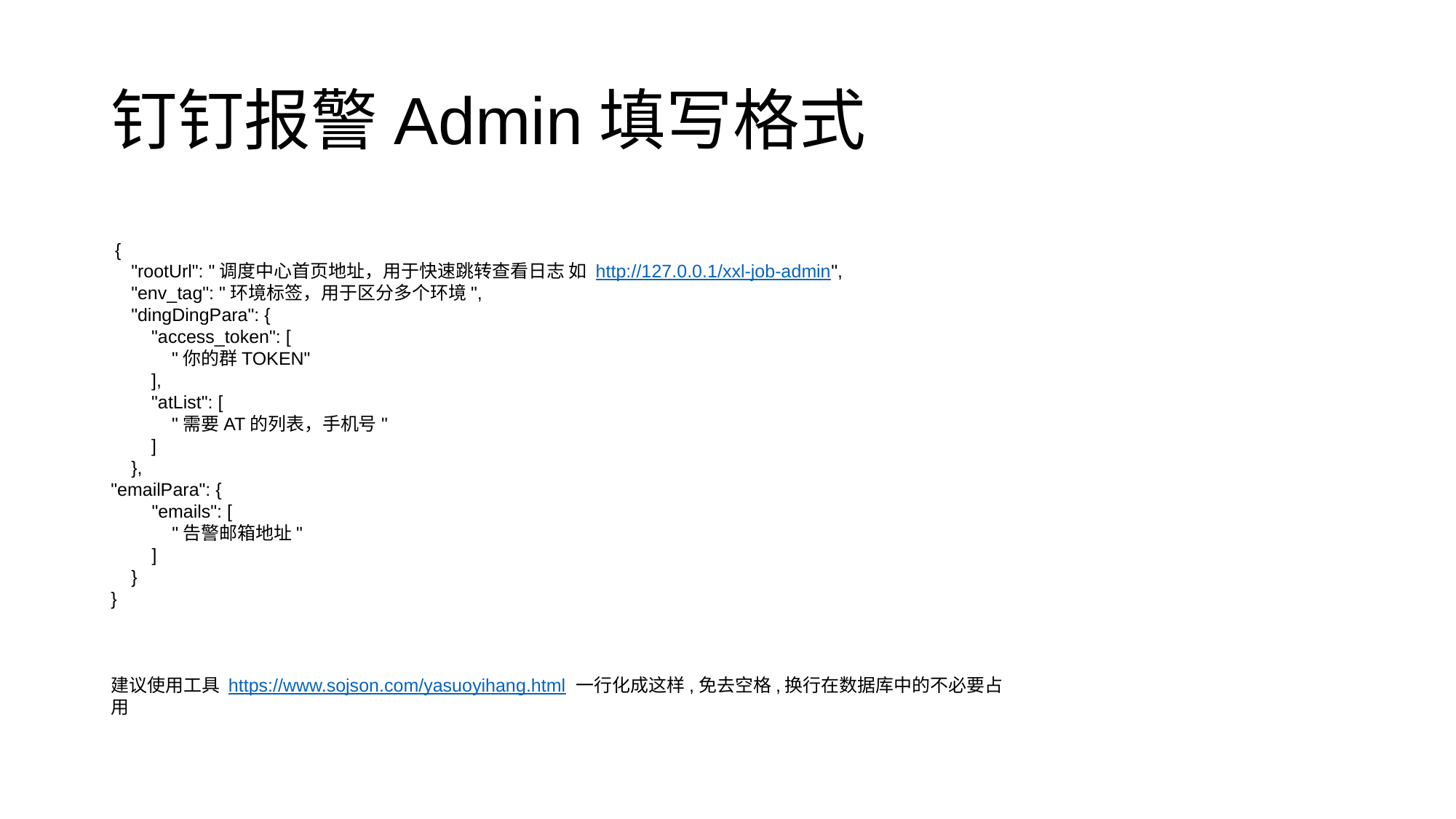

# 钉钉报警Admin填写格式
 {
    "rootUrl": "调度中心首页地址，用于快速跳转查看日志 如 http://127.0.0.1/xxl-job-admin",
    "env_tag": "环境标签，用于区分多个环境",
    "dingDingPara": {
        "access_token": [
            "你的群TOKEN"
        ],
        "atList": [
            "需要AT的列表，手机号"
        ]
    },
"emailPara": {
        "emails": [
            "告警邮箱地址"
        ]
    }
}

建议使用工具 https://www.sojson.com/yasuoyihang.html 一行化成这样,免去空格,换行在数据库中的不必要占用